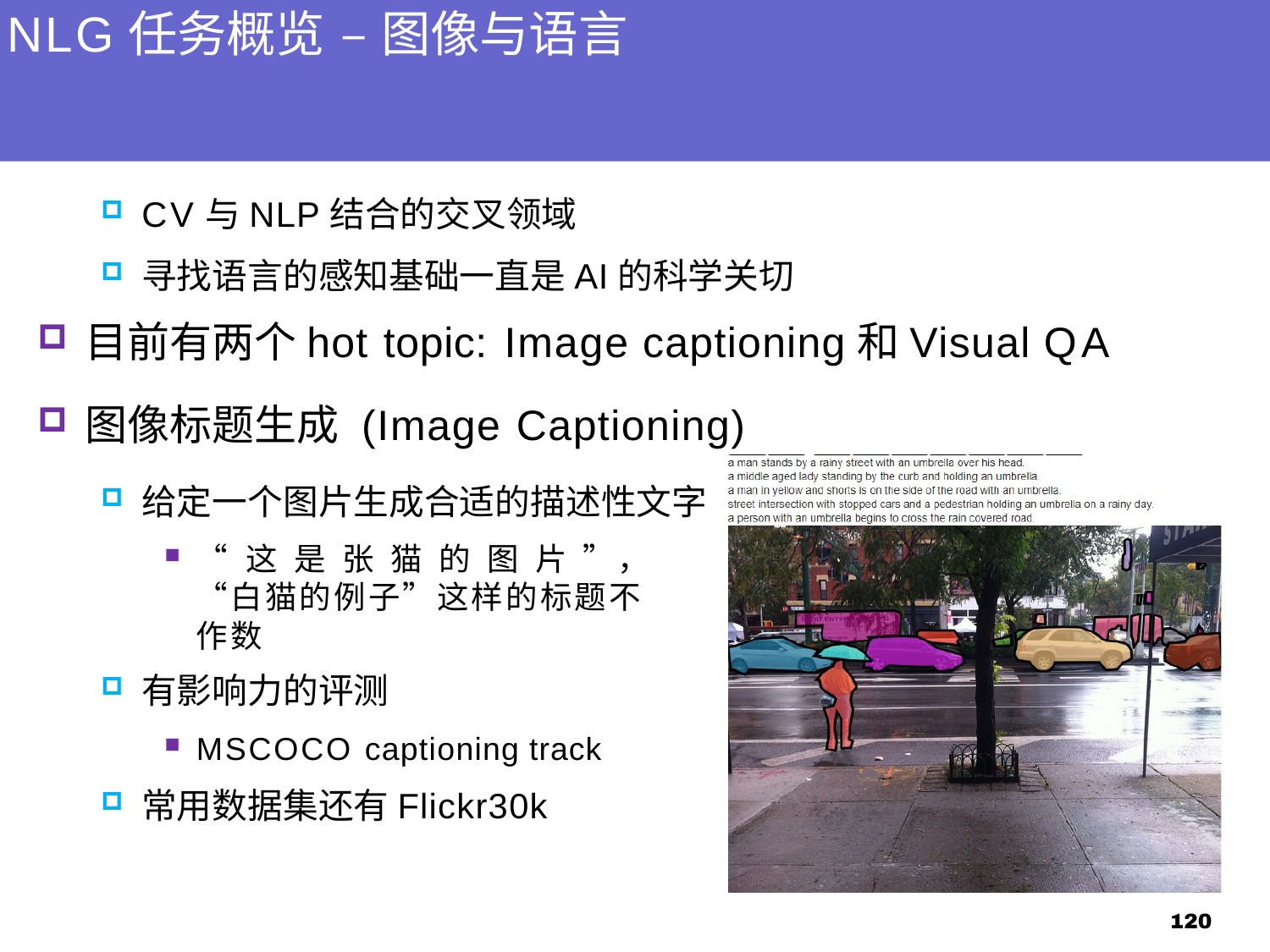

# NLG任务概览 – 图像与语言
最近几年，图像与语言结合的任务迅速兴起
CV与NLP结合的交叉领域
寻找语言的感知基础一直是AI的科学关切
目前有两个hot topic: Image captioning和Visual QA
图像标题生成 (Image Captioning)
给定一个图片生成合适的描述性文字
“ 这 是 张 猫 的 图 片 ”，  “白猫的例子”这样的标题不作数
有影响力的评测
MSCOCO captioning track
常用数据集还有Flickr30k

120